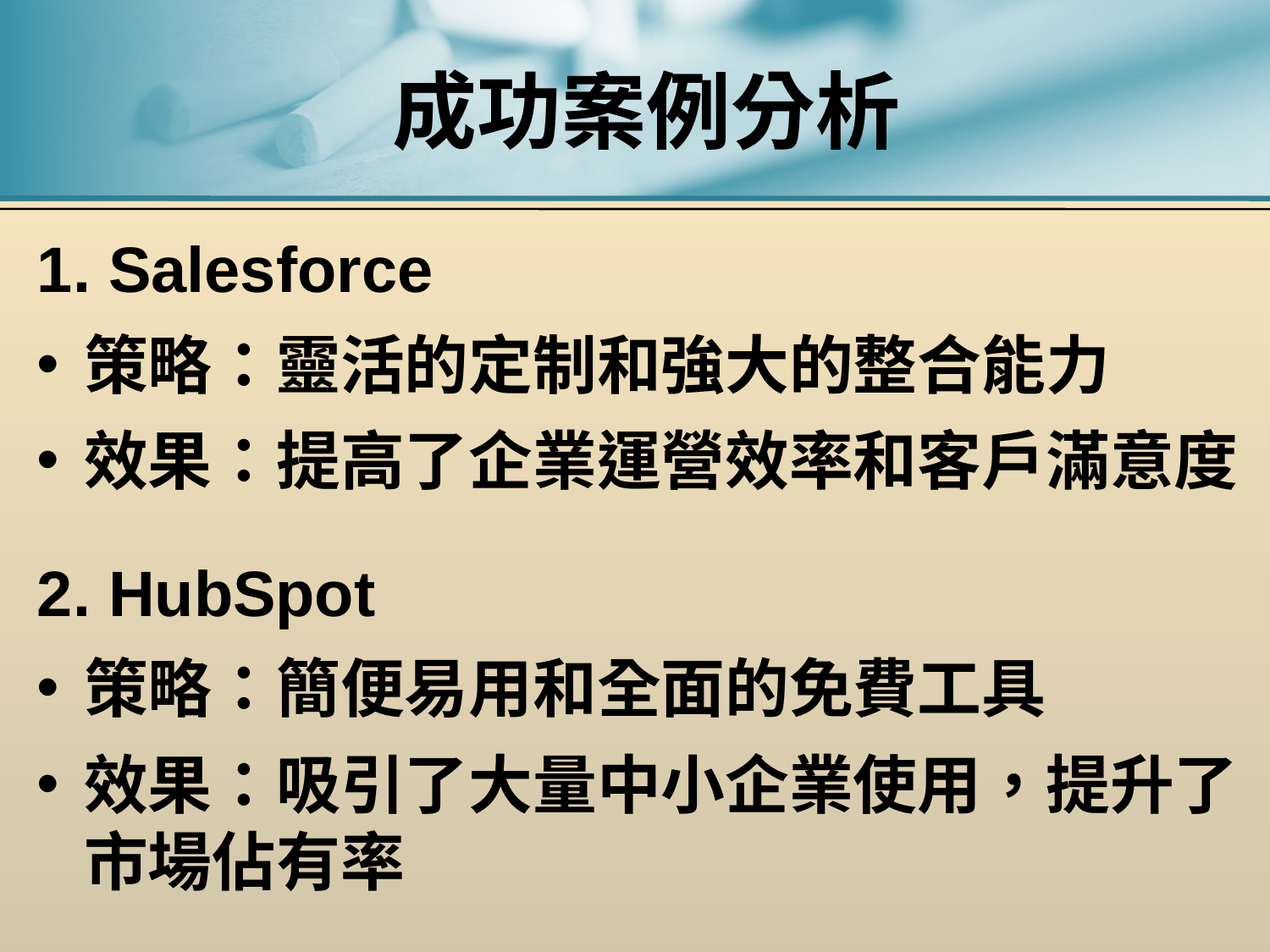

# 成功案例分析
1. Salesforce
策略：靈活的定制和強大的整合能力
效果：提高了企業運營效率和客戶滿意度
2. HubSpot
策略：簡便易用和全面的免費工具
效果：吸引了大量中小企業使用，提升了市場佔有率